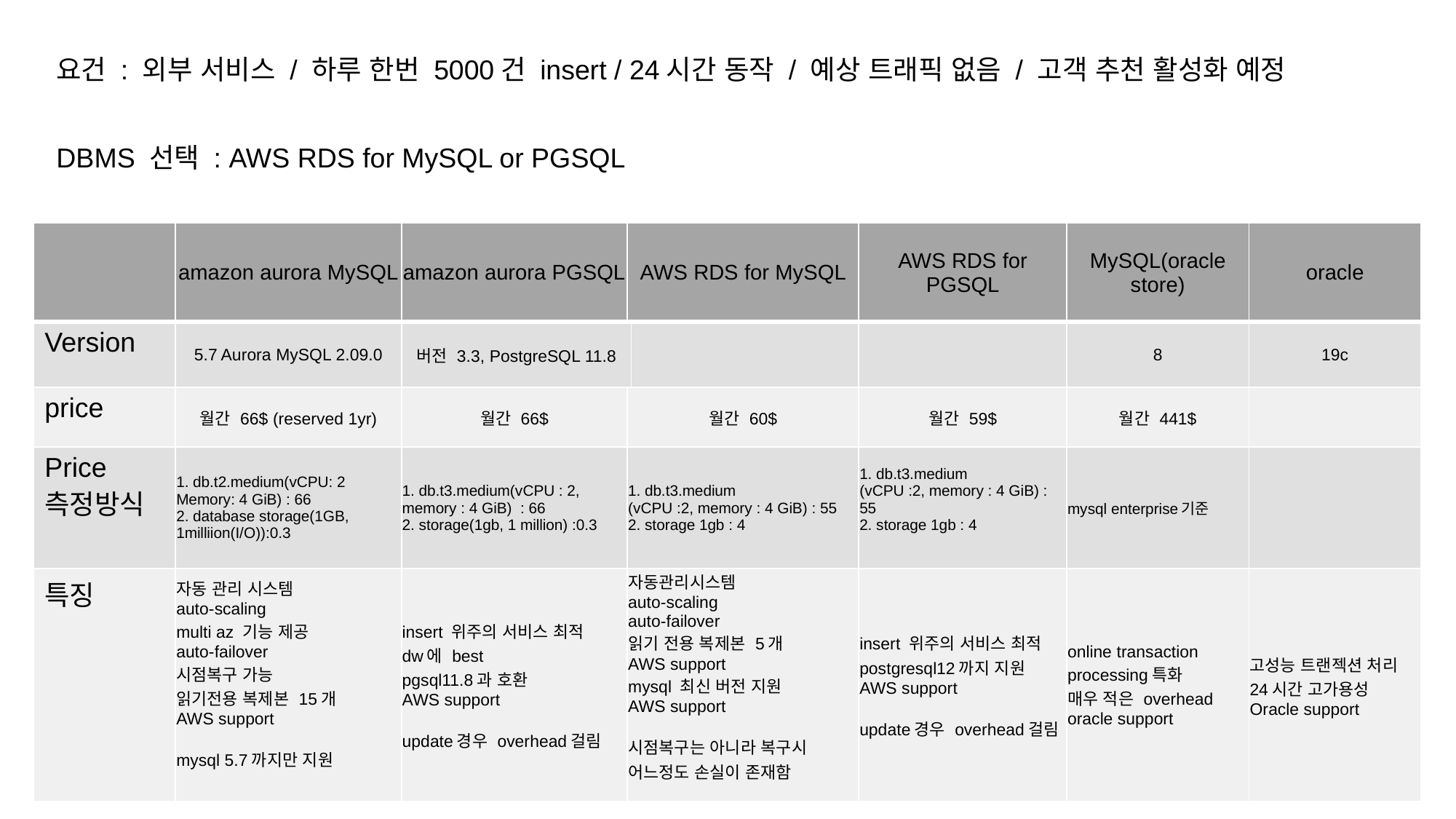

요건 : 외부 서비스 / 하루 한번 5000건 insert / 24시간 동작 / 예상 트래픽 없음 / 고객 추천 활성화 예정
DBMS 선택 : AWS RDS for MySQL or PGSQL
|  | amazon aurora MySQL | amazon aurora PGSQL | AWS RDS for MySQL |  | AWS RDS for PGSQL | MySQL(oracle store) | oracle |
| --- | --- | --- | --- | --- | --- | --- | --- |
| Version | 5.7 Aurora MySQL 2.09.0 | 버전 3.3, PostgreSQL 11.8 |  |  |  | 8 | 19c |
| price | 월간 66$ (reserved 1yr) | 월간 66$ | 월간 60$ |  | 월간 59$ | 월간 441$ |  |
| Price 측정방식 | 1. db.t2.medium(vCPU: 2 Memory: 4 GiB) : 66 2. database storage(1GB, 1milliion(I/O)):0.3 | 1. db.t3.medium(vCPU : 2, memory : 4 GiB) : 66 2. storage(1gb, 1 million) :0.3 | 1. db.t3.medium (vCPU :2, memory : 4 GiB) : 55 2. storage 1gb : 4 |  | 1. db.t3.medium (vCPU :2, memory : 4 GiB) : 55 2. storage 1gb : 4 | mysql enterprise기준 |  |
| 특징 | 자동 관리 시스템 auto-scaling multi az 기능 제공 auto-failover 시점복구 가능 읽기전용 복제본 15개 AWS support mysql 5.7까지만 지원 | insert 위주의 서비스 최적 dw에 best pgsql11.8과 호환 AWS support update경우 overhead걸림 | 자동관리시스템 auto-scaling auto-failover 읽기 전용 복제본 5개 AWS support mysql 최신 버전 지원 AWS support 시점복구는 아니라 복구시 어느정도 손실이 존재함 |  | insert 위주의 서비스 최적 postgresql12까지 지원 AWS support update경우 overhead걸림 | online transaction processing특화 매우 적은 overhead oracle support | 고성능 트랜젝션 처리 24시간 고가용성 Oracle support |